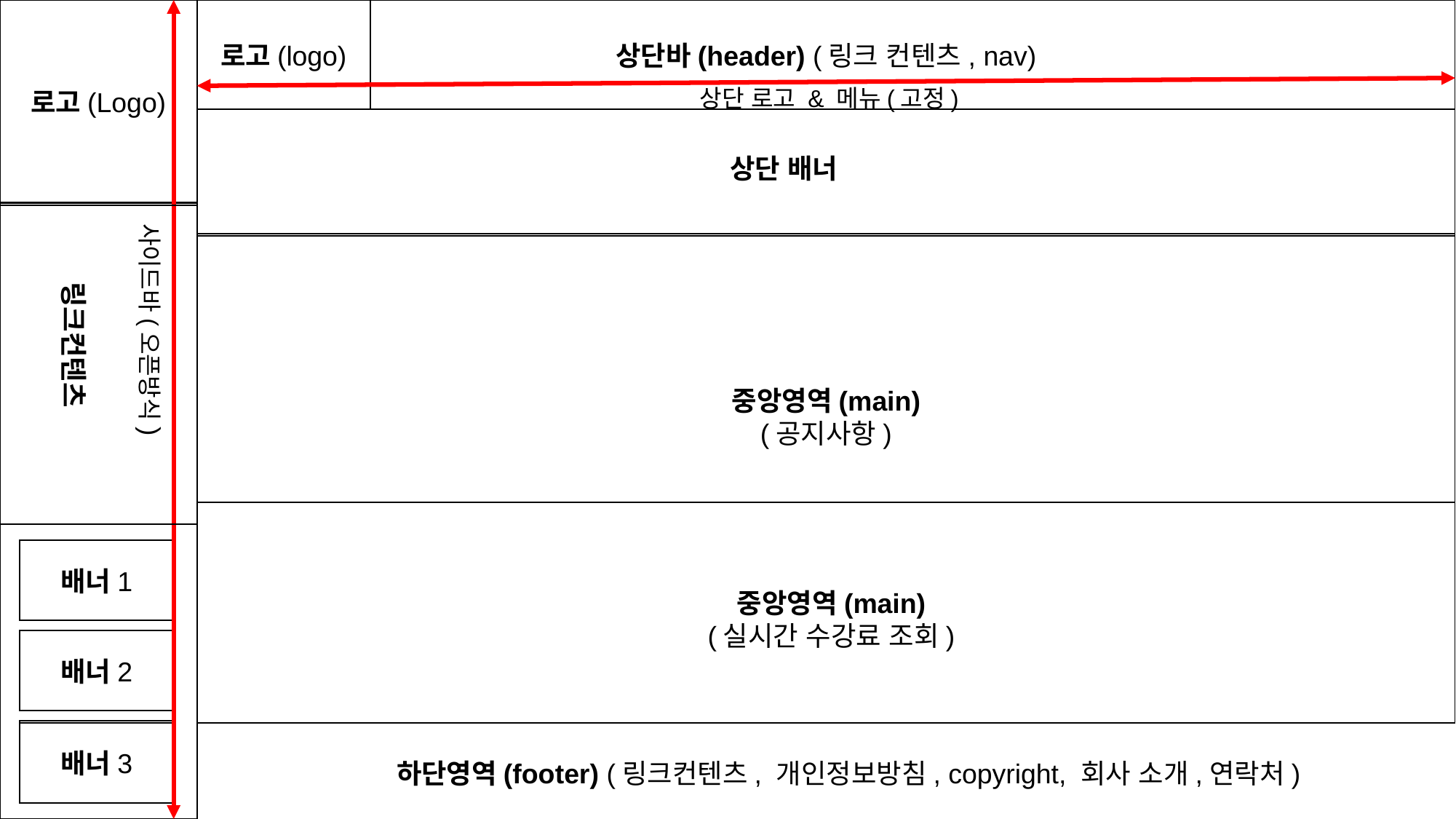

로고(Logo)
상단바(header) (링크 컨텐츠, nav)
로고(logo)
상단 로고 & 메뉴(고정)

중앙영역(main)
(공지사항)
상단 배너

사이드바(오픈방식)

링크컨텐츠
배너1
   중앙영역(main)
(실시간 수강료 조회)
배너2

배너3
하단영역(footer) (링크컨텐츠, 개인정보방침, copyright, 회사 소개,연락처)